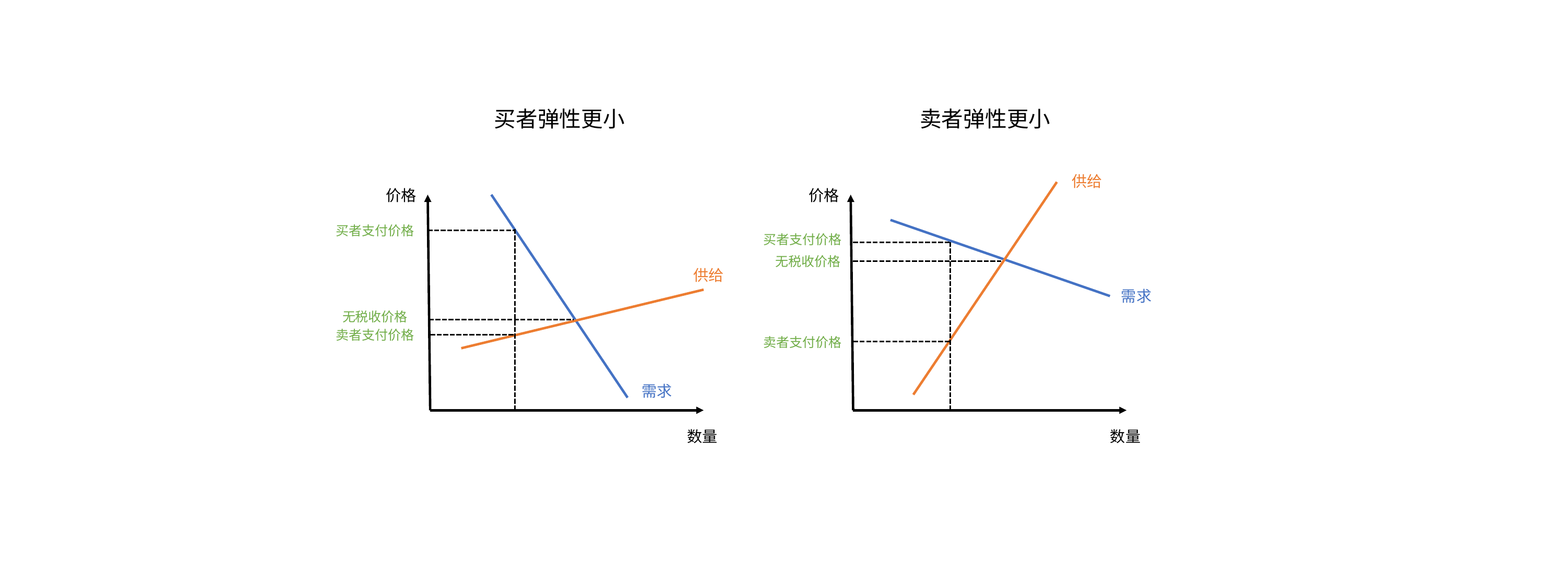

买者弹性更小
卖者弹性更小
供给
价格
需求
数量
价格
供给
需求
数量
买者支付价格
买者支付价格
无税收价格
无税收价格
卖者支付价格
卖者支付价格